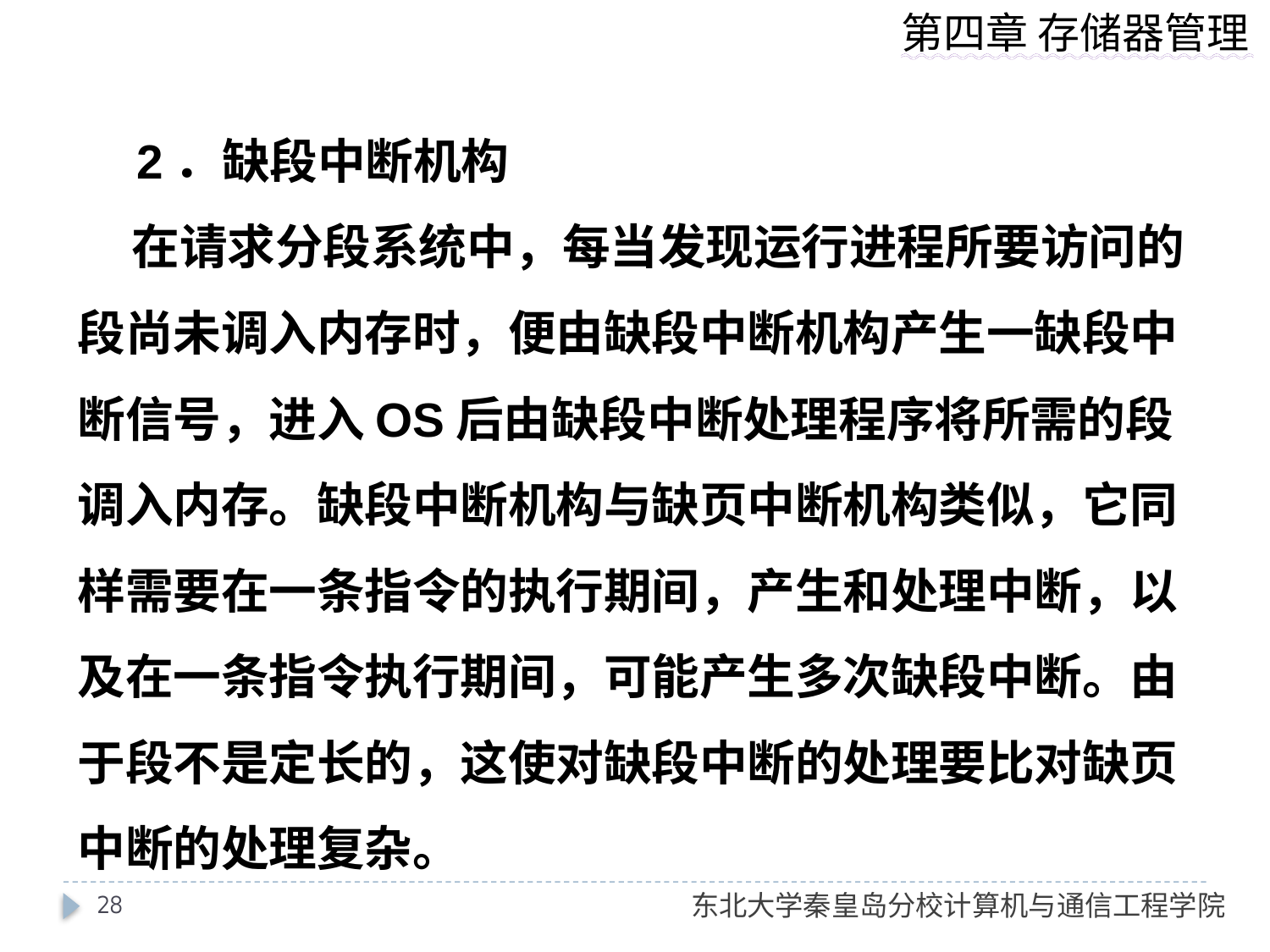

2．缺段中断机构
    在请求分段系统中，每当发现运行进程所要访问的段尚未调入内存时，便由缺段中断机构产生一缺段中断信号，进入OS后由缺段中断处理程序将所需的段调入内存。缺段中断机构与缺页中断机构类似，它同样需要在一条指令的执行期间，产生和处理中断，以及在一条指令执行期间，可能产生多次缺段中断。由于段不是定长的，这使对缺段中断的处理要比对缺页中断的处理复杂。
28